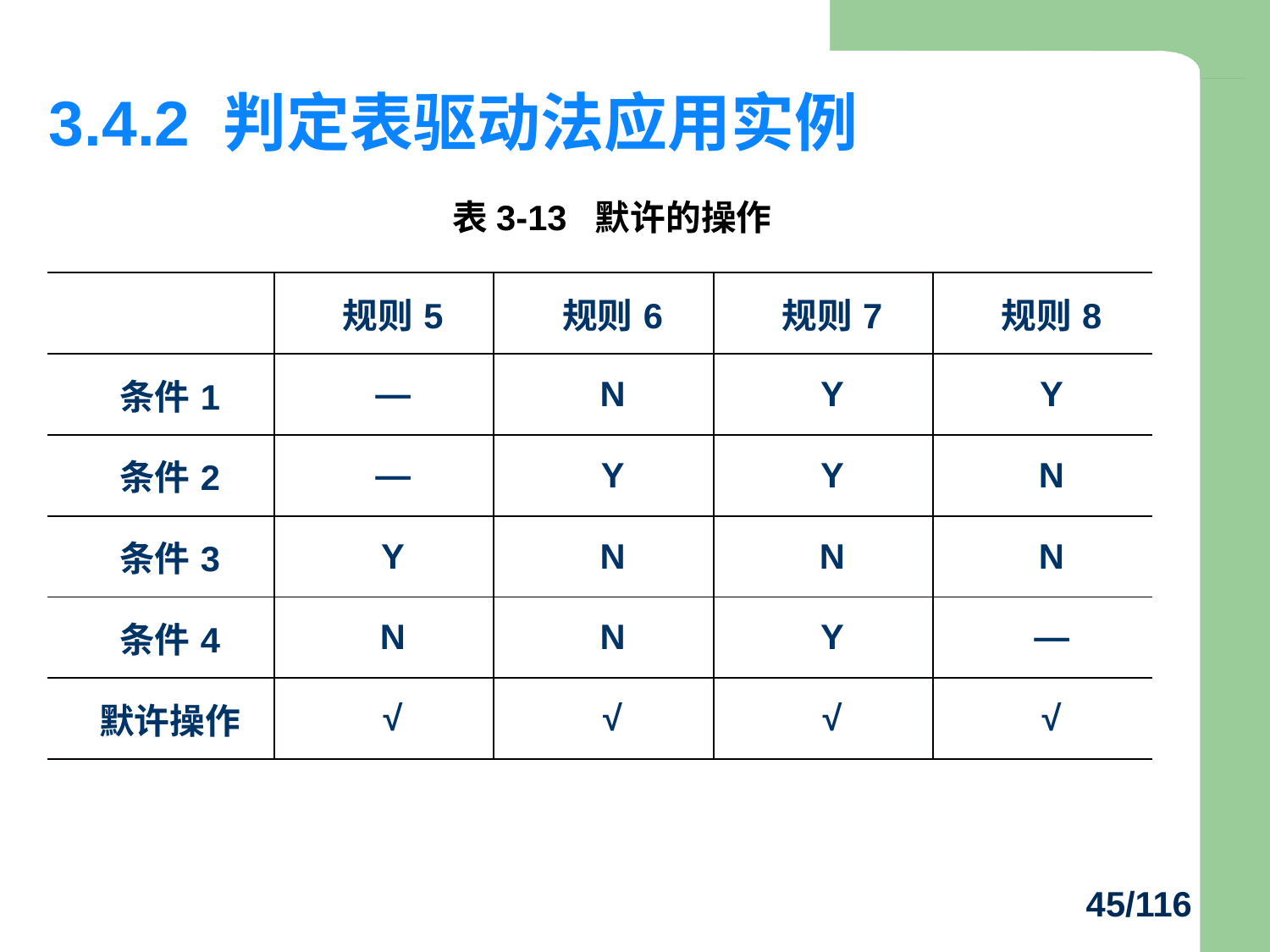

# 3.4.2 判定表驱动法应用实例
   表3-13  默许的操作

|  | 规则5 | 规则6 | 规则7 | 规则8 |
| --- | --- | --- | --- | --- |
| 条件1 | ― | N | Y | Y |
| 条件2 | ― | Y | Y | N |
| 条件3 | Y | N | N | N |
| 条件4 | N | N | Y | ― |
| 默许操作 | √ | √ | √ | √ |
45/116